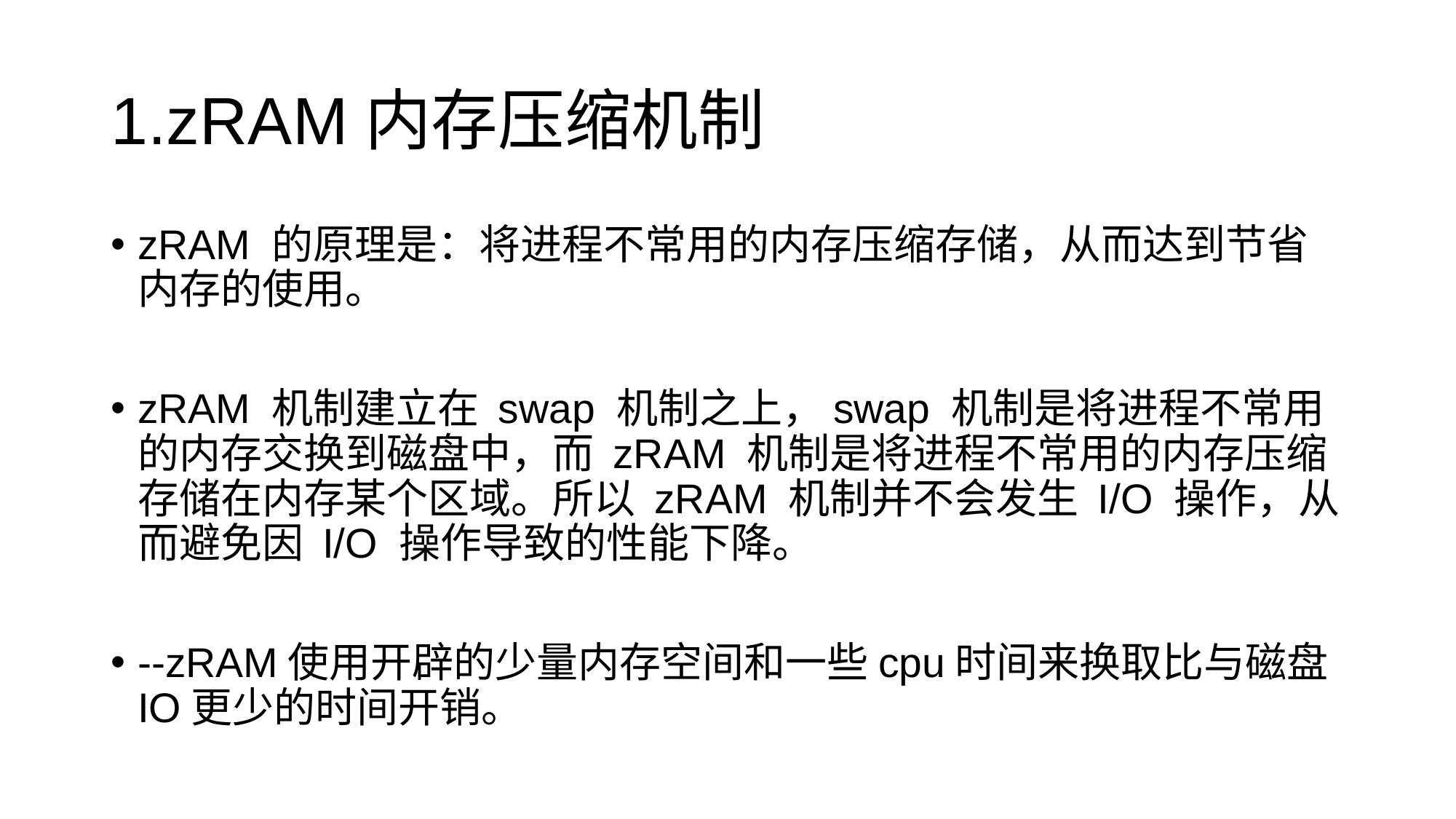

# 1.zRAM内存压缩机制
zRAM 的原理是：将进程不常用的内存压缩存储，从而达到节省内存的使用。

zRAM 机制建立在 swap 机制之上，swap 机制是将进程不常用的内存交换到磁盘中，而 zRAM 机制是将进程不常用的内存压缩存储在内存某个区域。所以 zRAM 机制并不会发生 I/O 操作，从而避免因 I/O 操作导致的性能下降。

--zRAM使用开辟的少量内存空间和一些cpu时间来换取比与磁盘IO更少的时间开销。